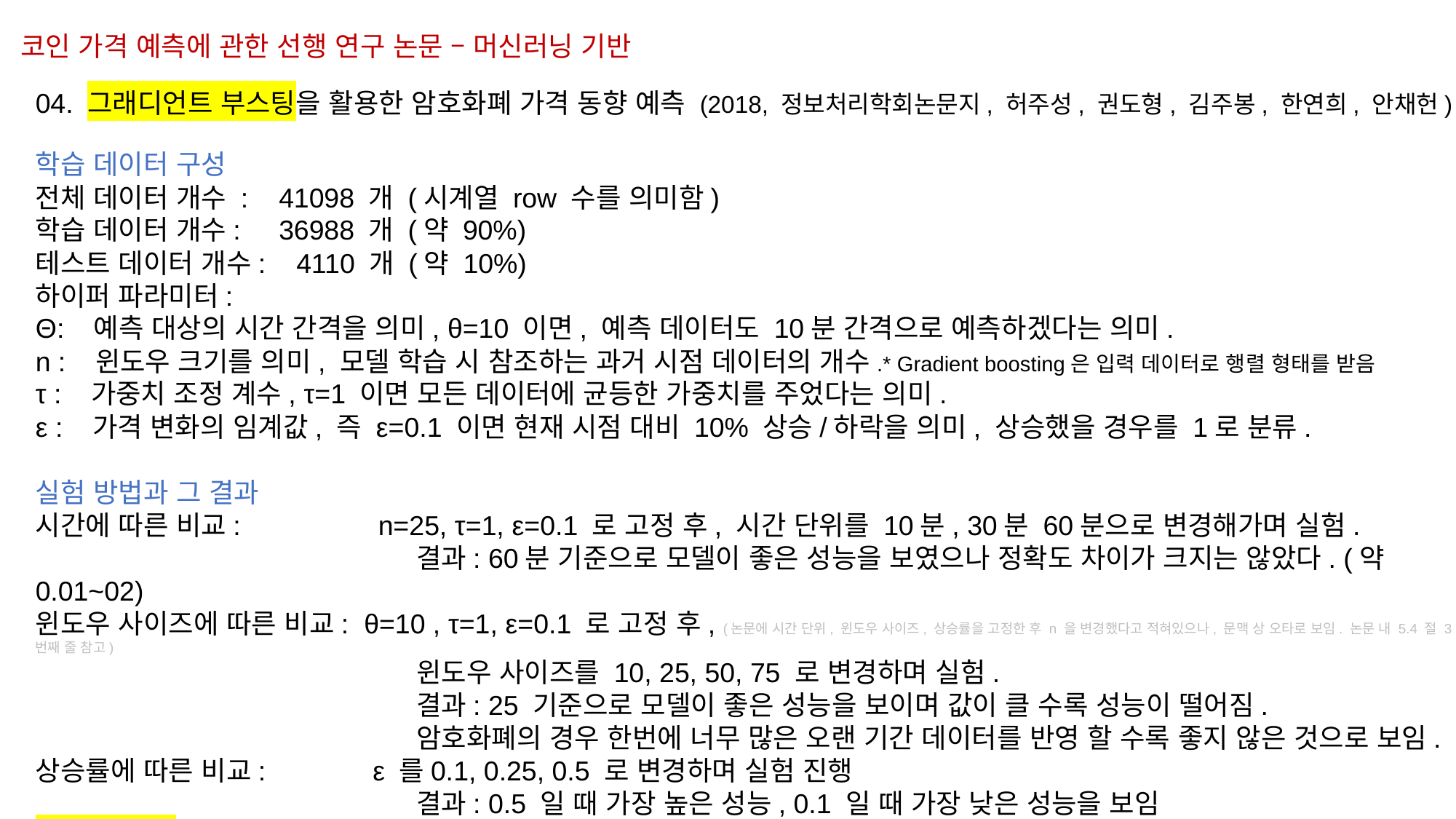

코인 가격 예측에 관한 선행 연구 논문 – 머신러닝 기반
04. 그래디언트 부스팅을 활용한 암호화폐 가격 동향 예측 (2018, 정보처리학회논문지, 허주성, 권도형, 김주봉, 한연희, 안채헌)

학습 데이터 구성
전체 데이터 개수 :    41098 개 (시계열 row 수를 의미함)
학습 데이터 개수:     36988 개 (약 90%)
테스트 데이터 개수:    4110 개 (약 10%)
하이퍼 파라미터:
Θ:   예측 대상의 시간 간격을 의미, θ=10 이면, 예측 데이터도 10분 간격으로 예측하겠다는 의미.
n :   윈도우 크기를 의미, 모델 학습 시 참조하는 과거 시점 데이터의 개수.* Gradient boosting은 입력 데이터로 행렬 형태를 받음
τ :   가중치 조정 계수, τ=1 이면 모든 데이터에 균등한 가중치를 주었다는 의미.
ε :   가격 변화의 임계값, 즉 ε=0.1 이면 현재 시점 대비 10% 상승/하락을 의미, 상승했을 경우를 1로 분류.

실험 방법과 그 결과
시간에 따른 비교:                  n=25, τ=1, ε=0.1 로 고정 후, 시간 단위를 10분, 30분 60분으로 변경해가며 실험.
                                                 결과: 60분 기준으로 모델이 좋은 성능을 보였으나 정확도 차이가 크지는 않았다. (약 0.01~02)
윈도우 사이즈에 따른 비교:  θ=10 , τ=1, ε=0.1 로 고정 후, (논문에 시간 단위, 윈도우 사이즈, 상승률을 고정한 후 n 을 변경했다고 적혀있으나, 문맥 상 오타로 보임. 논문 내 5.4 절 3번째 줄 참고)
                                                 윈도우 사이즈를 10, 25, 50, 75 로 변경하며 실험.
                                                 결과: 25 기준으로 모델이 좋은 성능을 보이며 값이 클 수록 성능이 떨어짐.
                                                 암호화폐의 경우 한번에 너무 많은 오랜 기간 데이터를 반영 할 수록 좋지 않은 것으로 보임.
상승률에 따른 비교:              ε 를0.1, 0.25, 0.5 로 변경하며 실험 진행
                                                 결과: 0.5 일 때 가장 높은 성능, 0.1 일 때 가장 낮은 성능을 보임
최종 정확도 0.60